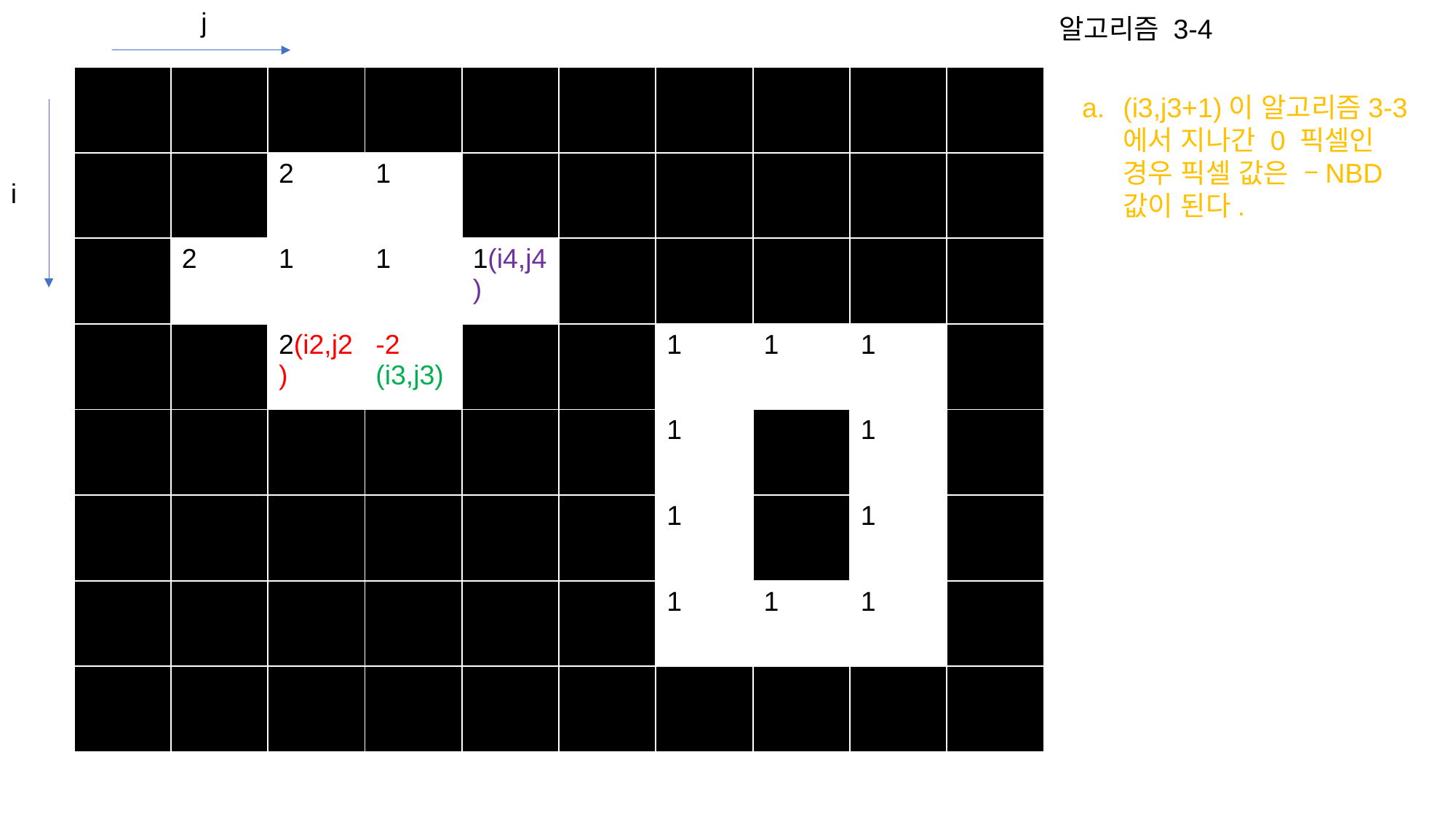

j
알고리즘 3-4
|  |  |  |  |  |  |  |  |  |  |
| --- | --- | --- | --- | --- | --- | --- | --- | --- | --- |
|  |  | 2 | 1 |  |  |  |  |  |  |
|  | 2 | 1 | 1 | 1(i4,j4) |  |  |  |  |  |
|  |  | 2(i2,j2) | -2 (i3,j3) |  |  | 1 | 1 | 1 |  |
|  |  |  |  |  |  | 1 |  | 1 |  |
|  |  |  |  |  |  | 1 |  | 1 |  |
|  |  |  |  |  |  | 1 | 1 | 1 |  |
|  |  |  |  |  |  |  |  |  |  |
(i3,j3+1)이 알고리즘3-3에서 지나간 0 픽셀인 경우 픽셀 값은  –NBD값이 된다.

i